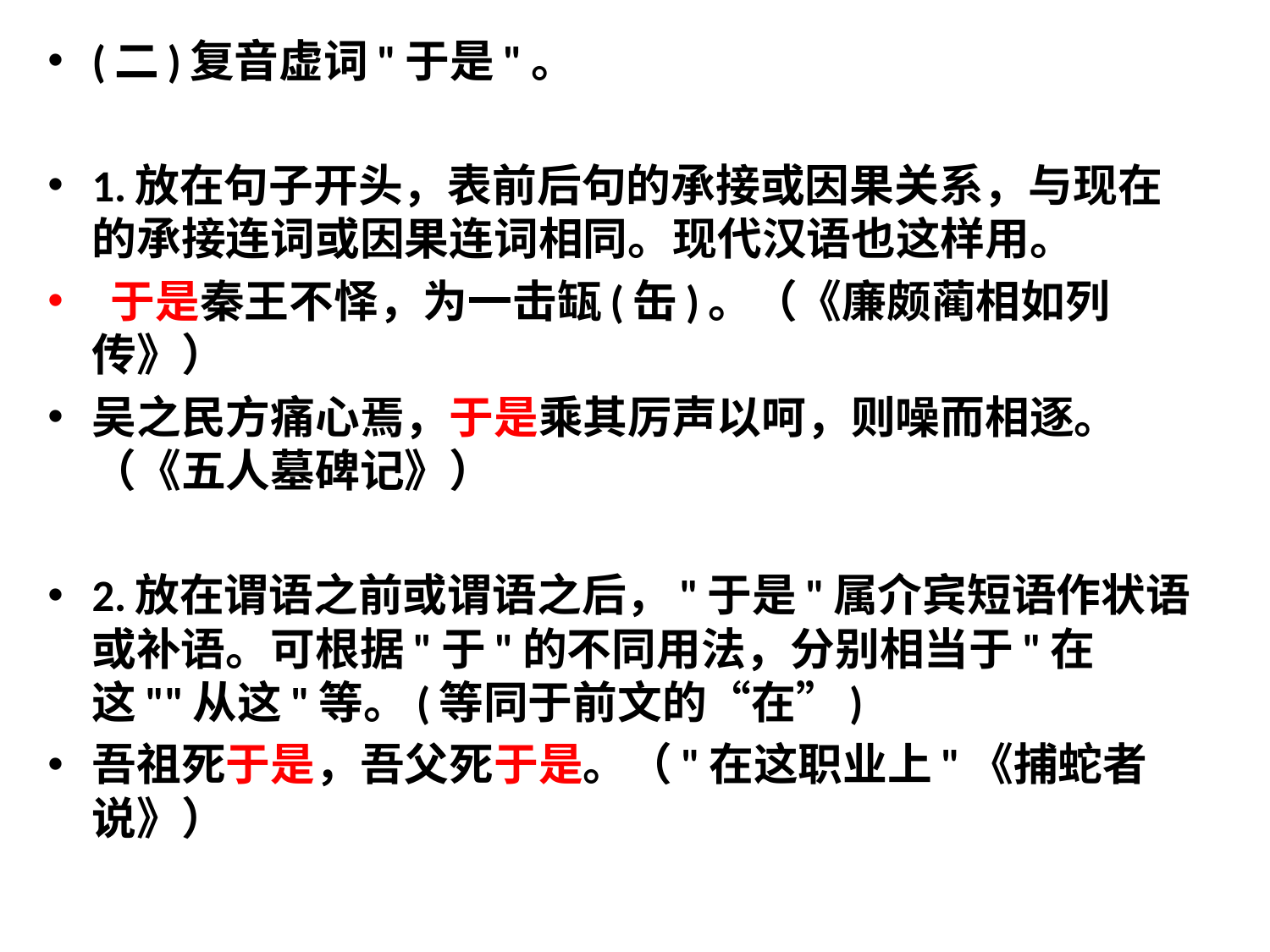

(二)复音虚词"于是"。

1.放在句子开头，表前后句的承接或因果关系，与现在的承接连词或因果连词相同。现代汉语也这样用。
 于是秦王不怿，为一击缻(缶)。（《廉颇蔺相如列传》）
吴之民方痛心焉，于是乘其厉声以呵，则噪而相逐。（《五人墓碑记》）

2.放在谓语之前或谓语之后，"于是"属介宾短语作状语或补语。可根据"于"的不同用法，分别相当于"在这""从这"等。(等同于前文的“在”)
吾祖死于是，吾父死于是。（"在这职业上"《捕蛇者说》）